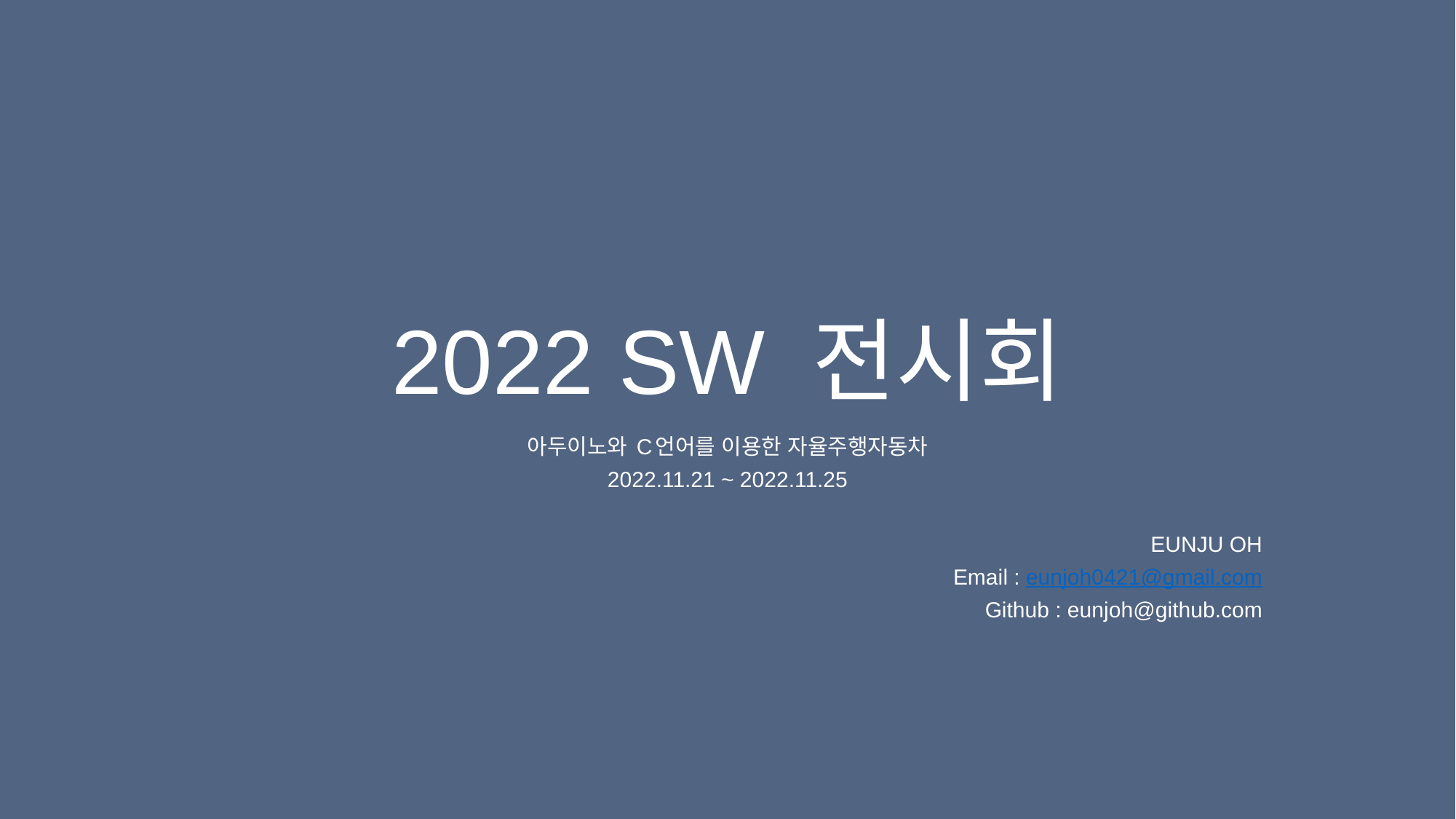

# 2022 SW 전시회
아두이노와 C언어를 이용한 자율주행자동차
2022.11.21 ~ 2022.11.25

EUNJU OH
Email : eunjoh0421@gmail.com
Github : eunjoh@github.com